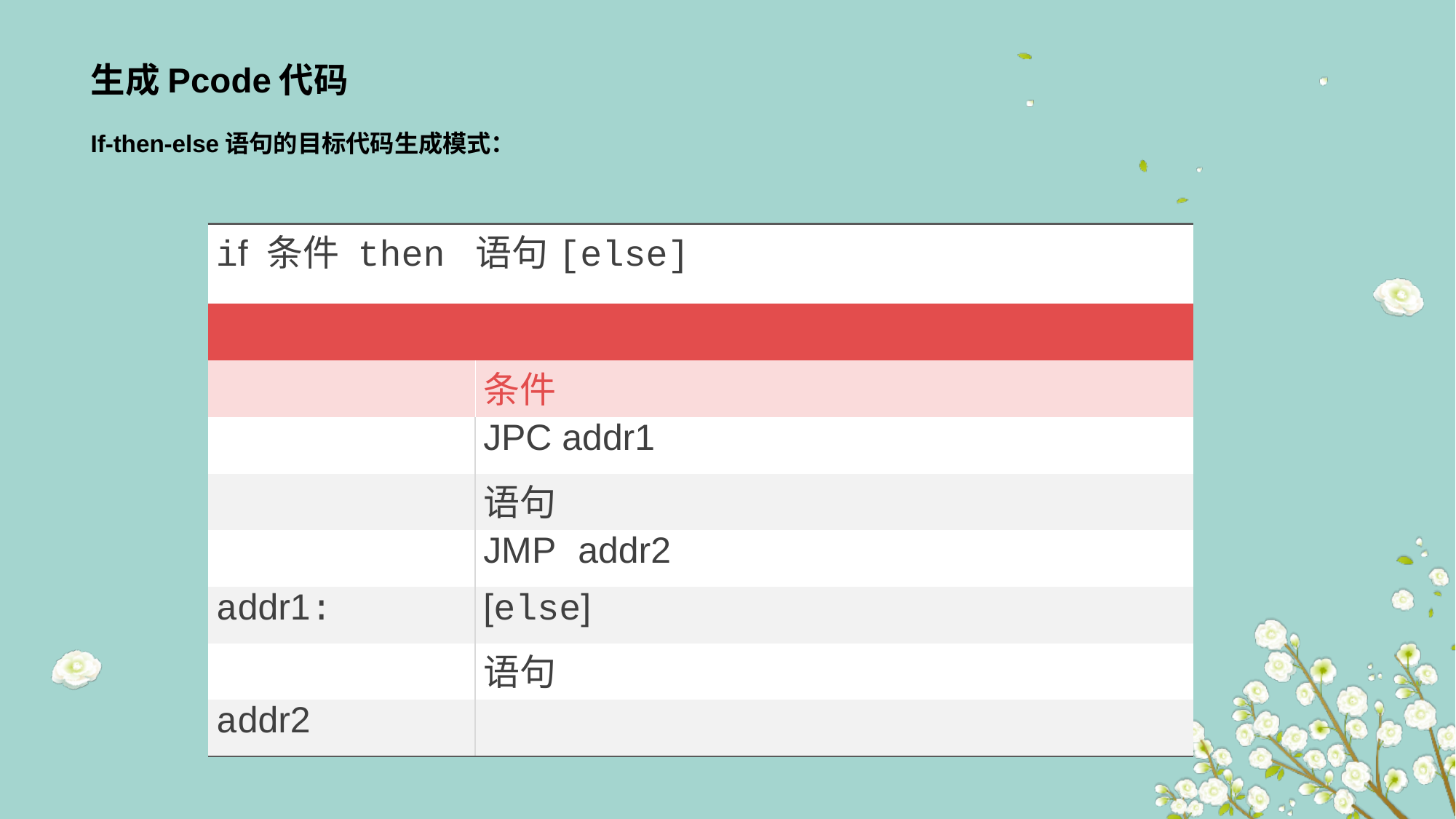

# 生成Pcode代码
If-then-else语句的目标代码生成模式：

| if 条件 then 语句[else] |  |
| --- | --- |
|  |  |
|  | 条件 |
|  | JPC addr1 |
|  | 语句 |
|  | JMP addr2 |
| addr1: | [else] |
|  | 语句 |
| addr2 |  |